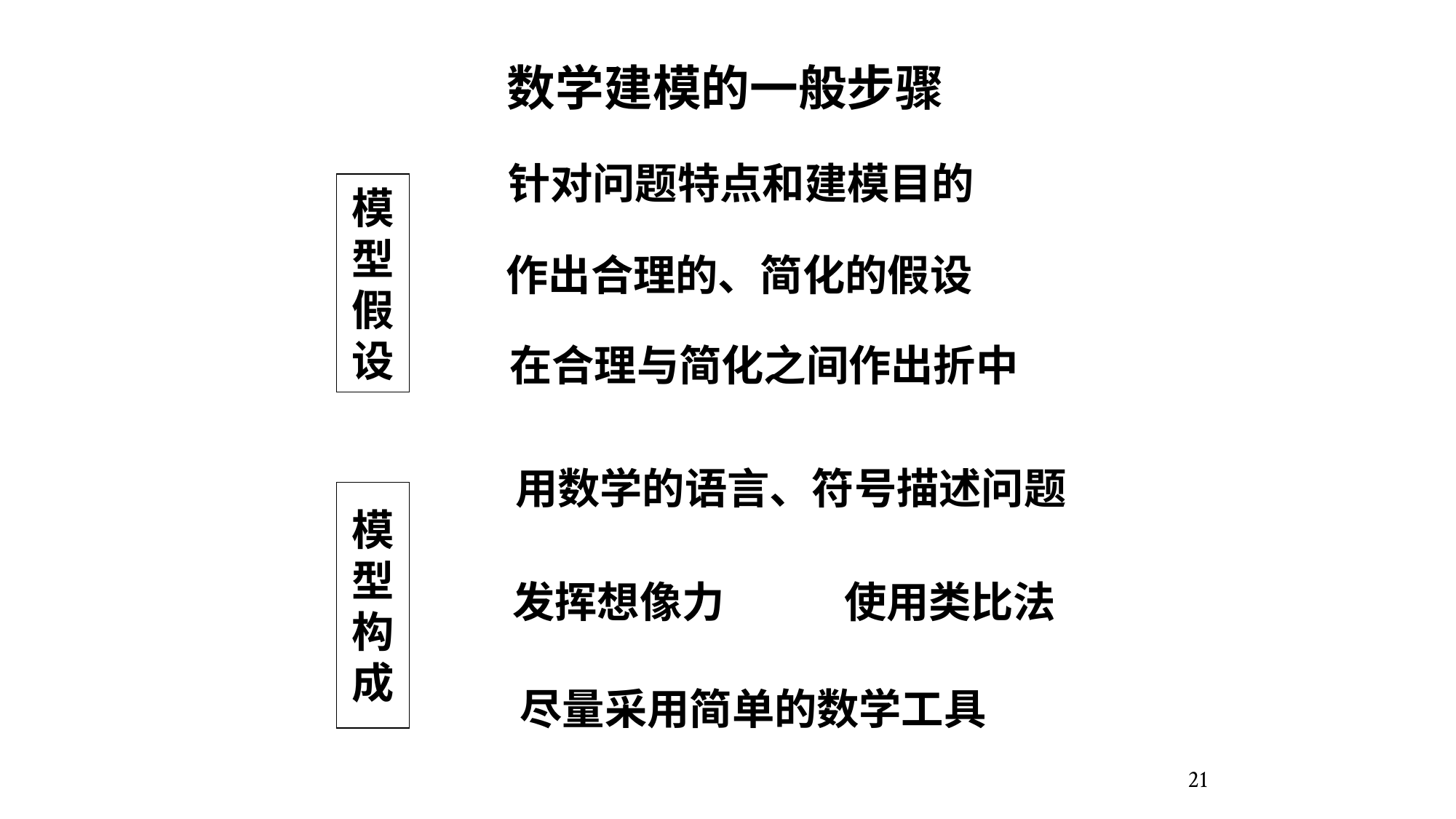

数学建模的一般步骤
针对问题特点和建模目的
模
型
假
设
作出合理的、简化的假设
在合理与简化之间作出折中
用数学的语言、符号描述问题
模
型
构
成
发挥想像力
使用类比法
尽量采用简单的数学工具
21